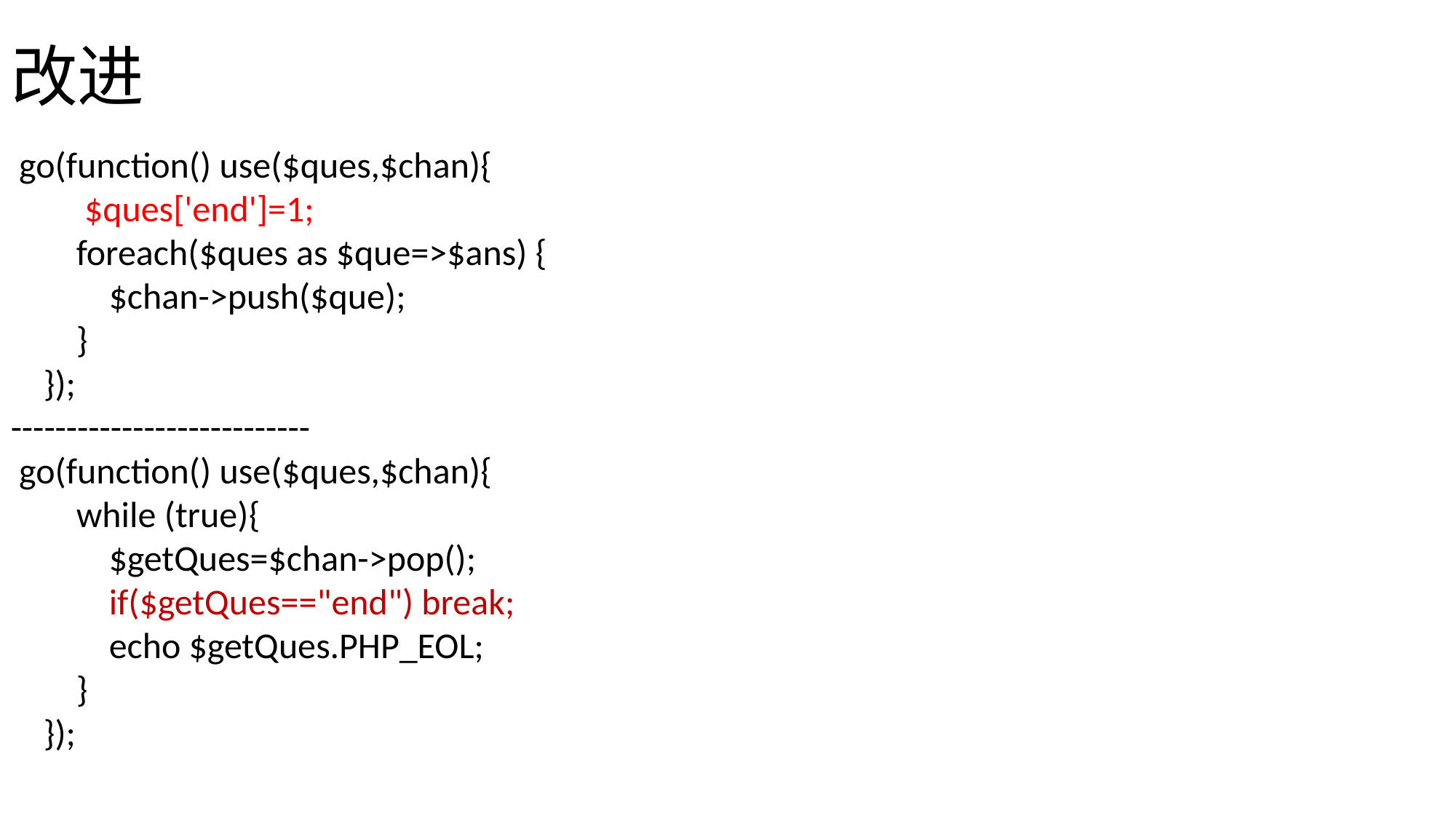

# 改进
 go(function() use($ques,$chan){
         $ques['end']=1;
        foreach($ques as $que=>$ans) {
            $chan->push($que);
        }
    });
---------------------------
 go(function() use($ques,$chan){
        while (true){
            $getQues=$chan->pop();
            if($getQues=="end") break;
            echo $getQues.PHP_EOL;
        }
    });